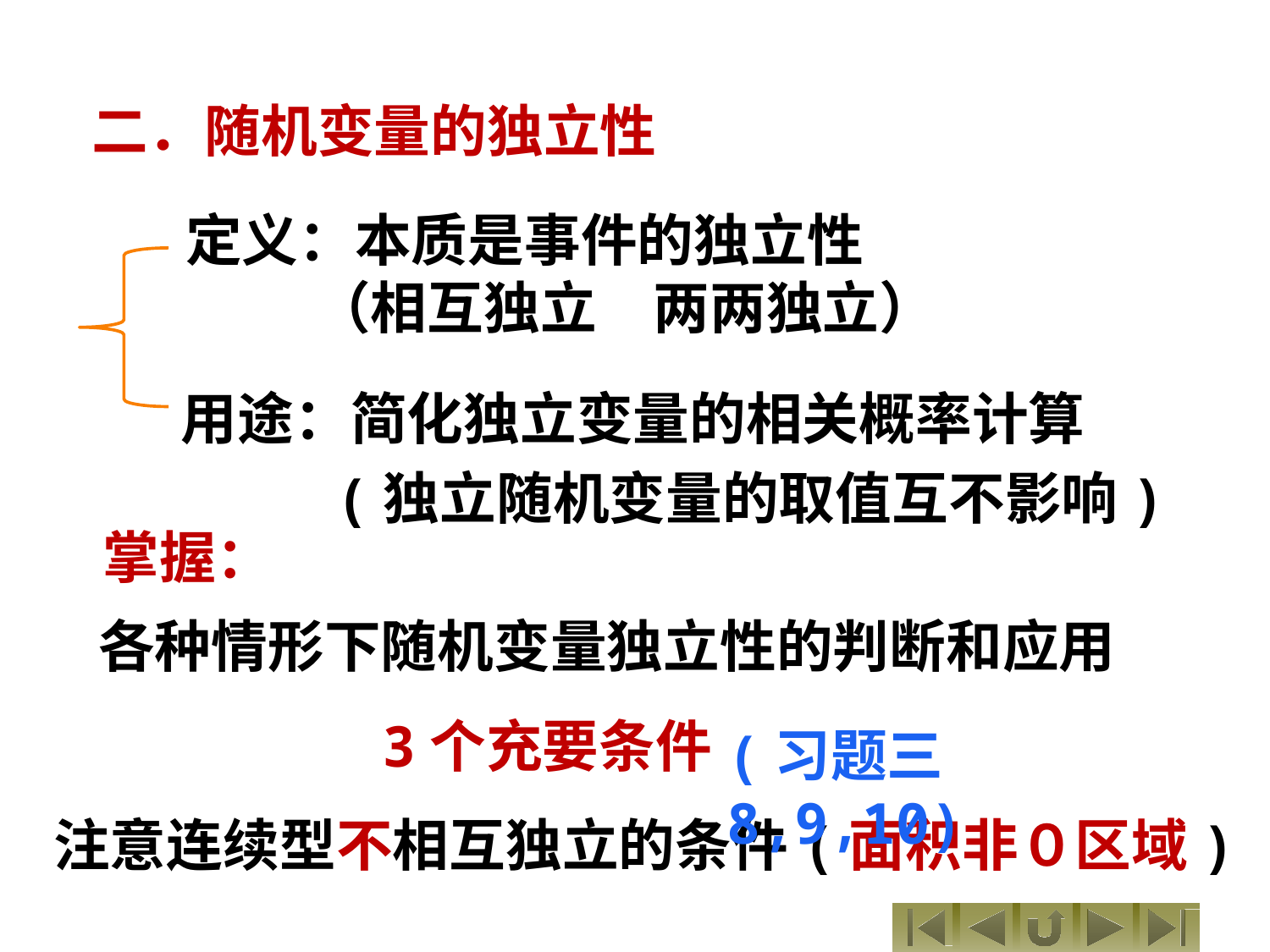

二．随机变量的独立性
定义：本质是事件的独立性

（相互独立　两两独立）
用途：简化独立变量的相关概率计算
(独立随机变量的取值互不影响)
掌握：
各种情形下随机变量独立性的判断和应用
3个充要条件
(习题三8,9,10)
注意连续型不相互独立的条件(面积非０区域)